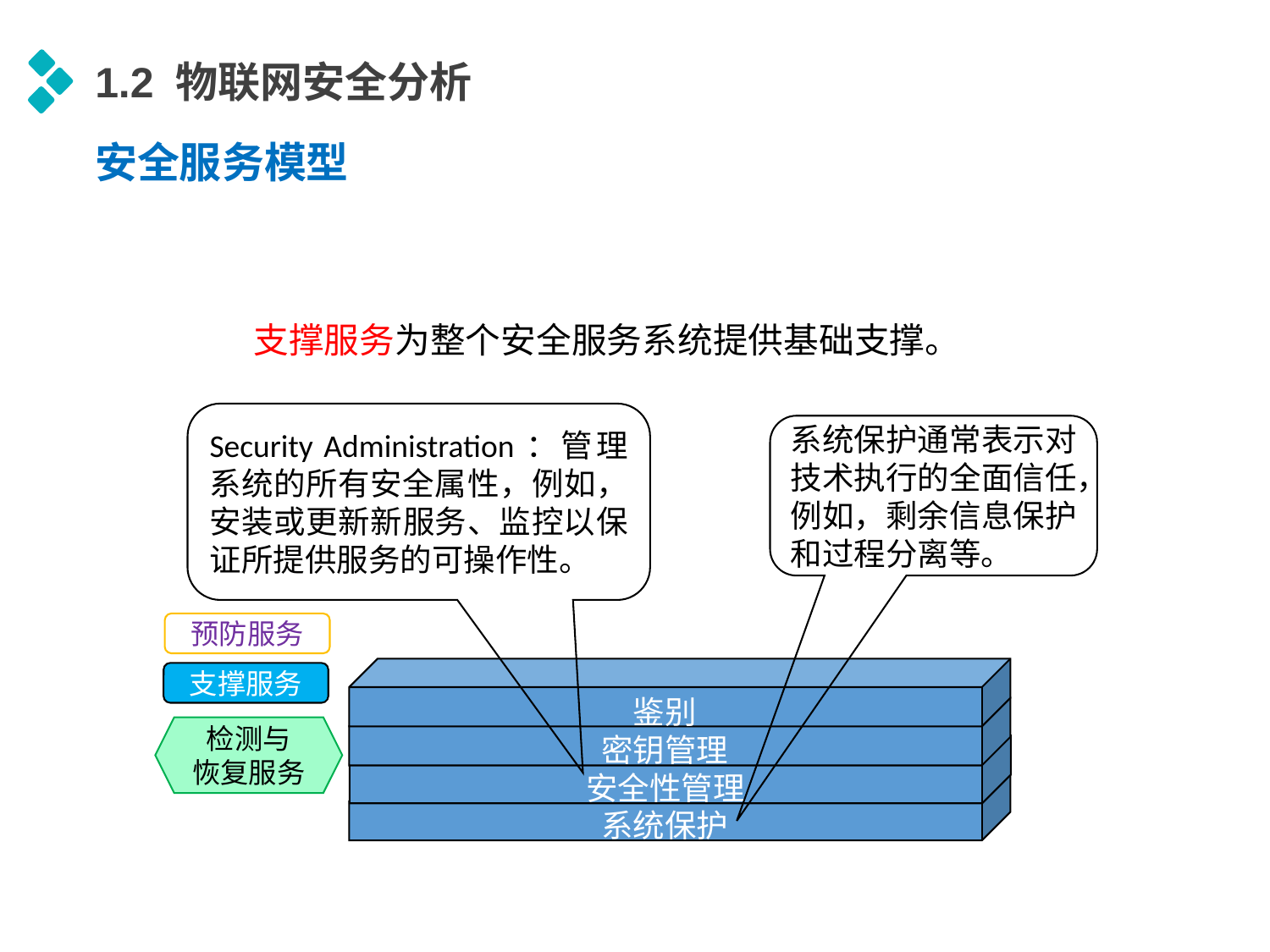

1.2 物联网安全分析

安全服务模型
支撑服务为整个安全服务系统提供基础支撑。
Security Administration：管理系统的所有安全属性，例如，安装或更新新服务、监控以保证所提供服务的可操作性。
系统保护通常表示对技术执行的全面信任，例如，剩余信息保护和过程分离等。
预防服务

支撑服务
鉴别

检测与
恢复服务
密钥管理

安全性管理

系统保护
延时符